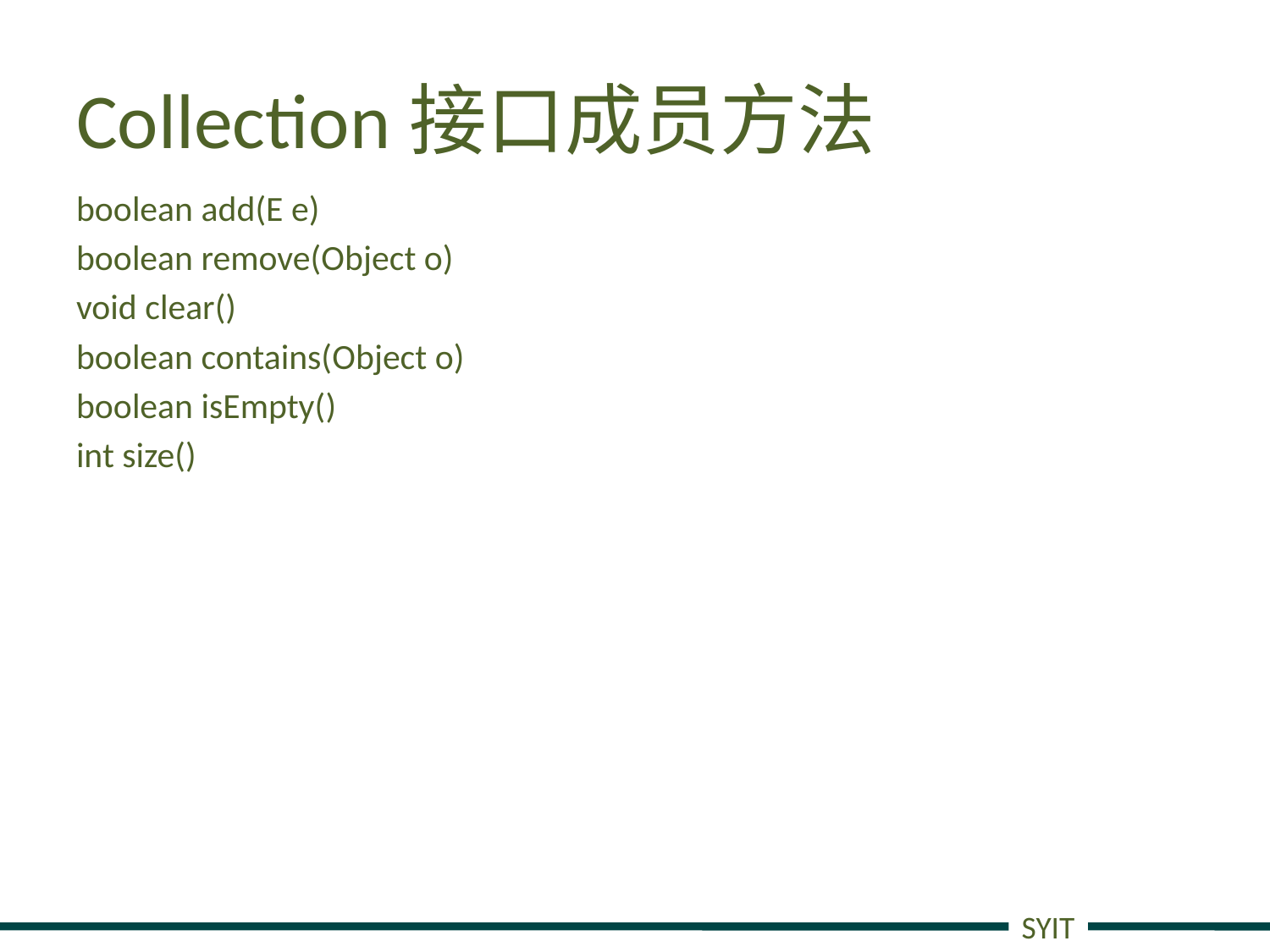

# Collection接口成员方法
boolean add(E e)
boolean remove(Object o)
void clear()
boolean contains(Object o)
boolean isEmpty()
int size()

SYIT